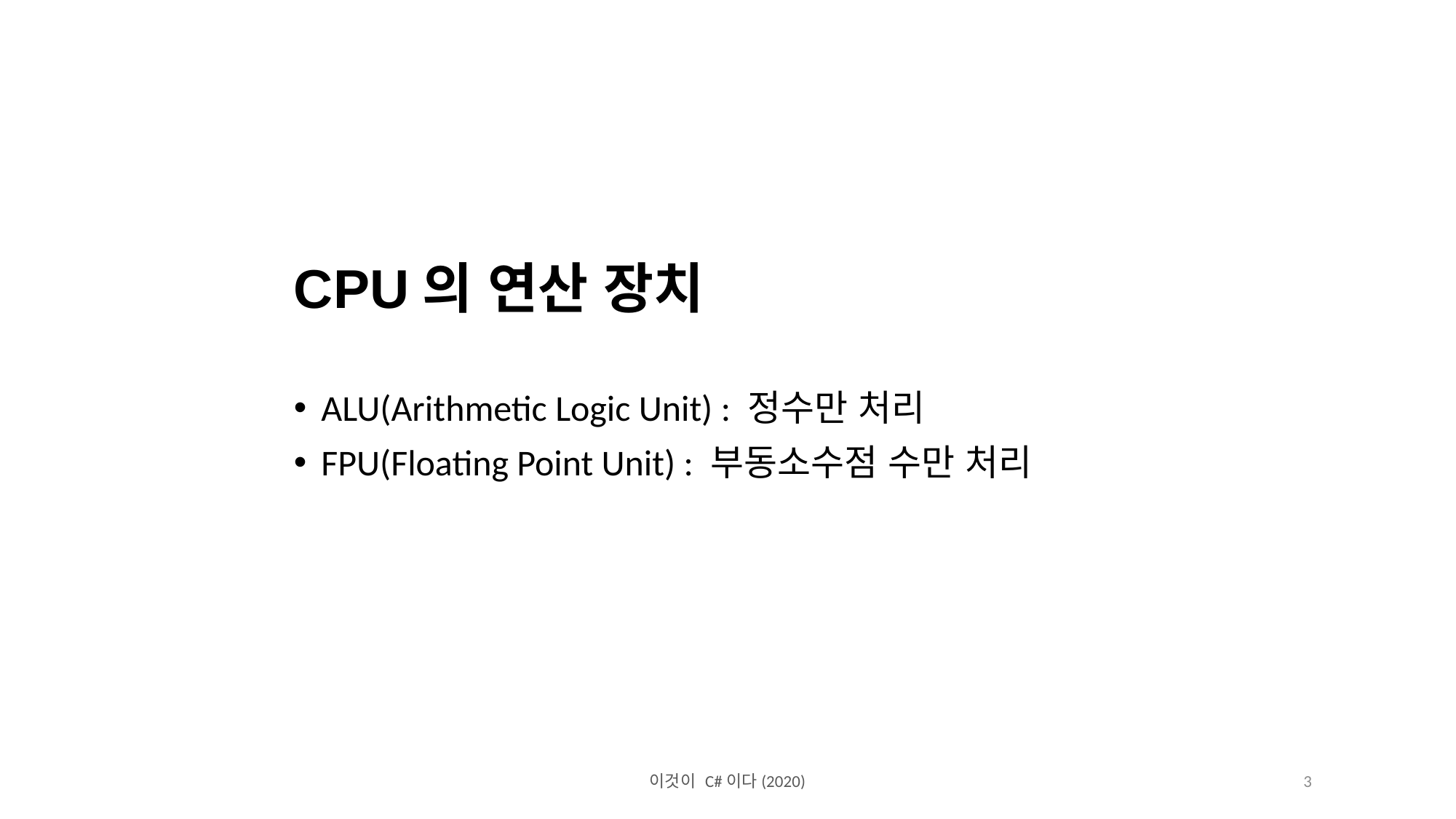

CPU의 연산 장치

ALU(Arithmetic Logic Unit) : 정수만 처리
FPU(Floating Point Unit) : 부동소수점 수만 처리

이것이 C#이다(2020)
3